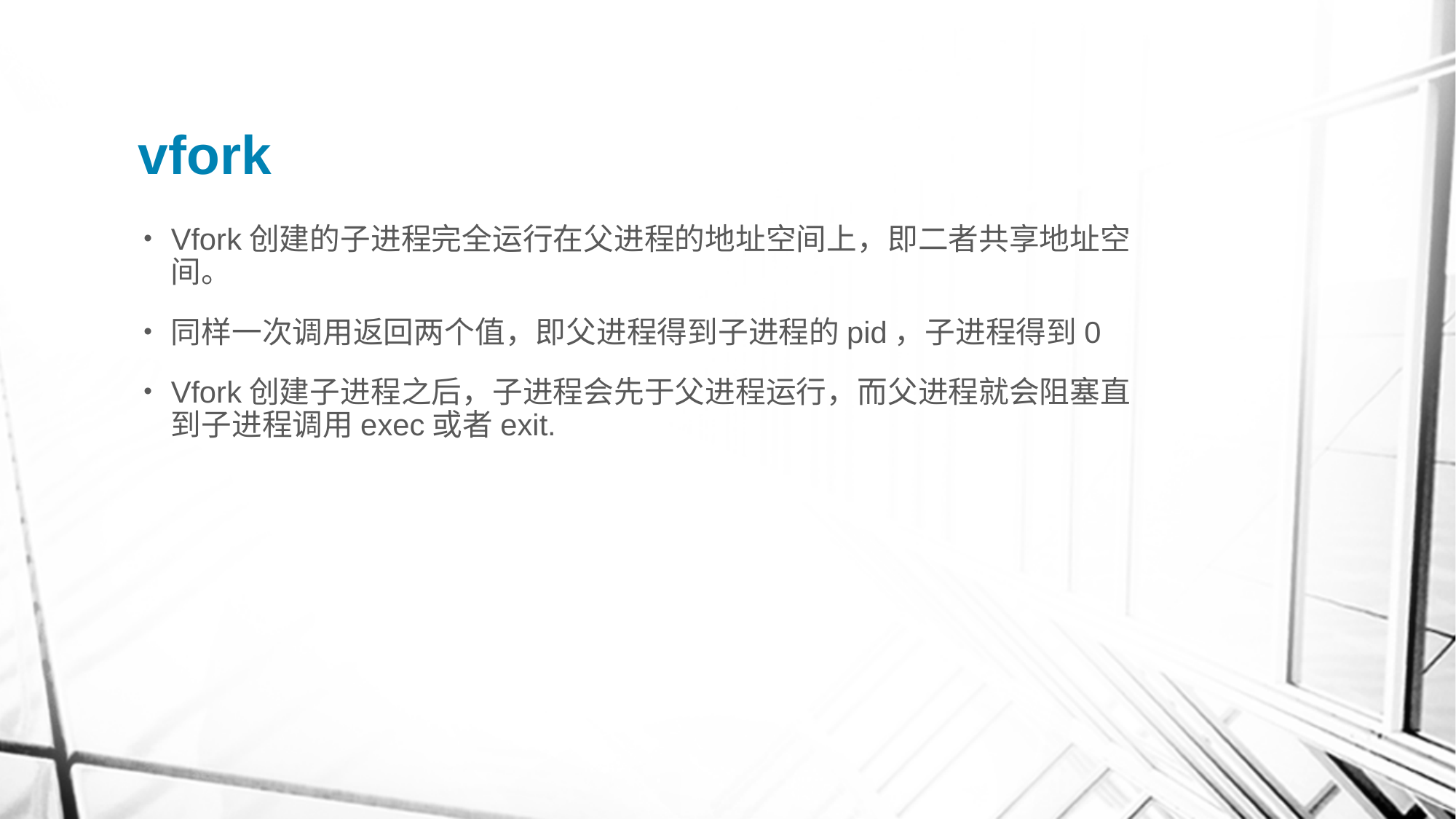

# vfork
Vfork创建的子进程完全运行在父进程的地址空间上，即二者共享地址空间。
同样一次调用返回两个值，即父进程得到子进程的pid，子进程得到0
Vfork创建子进程之后，子进程会先于父进程运行，而父进程就会阻塞直到子进程调用exec或者exit.